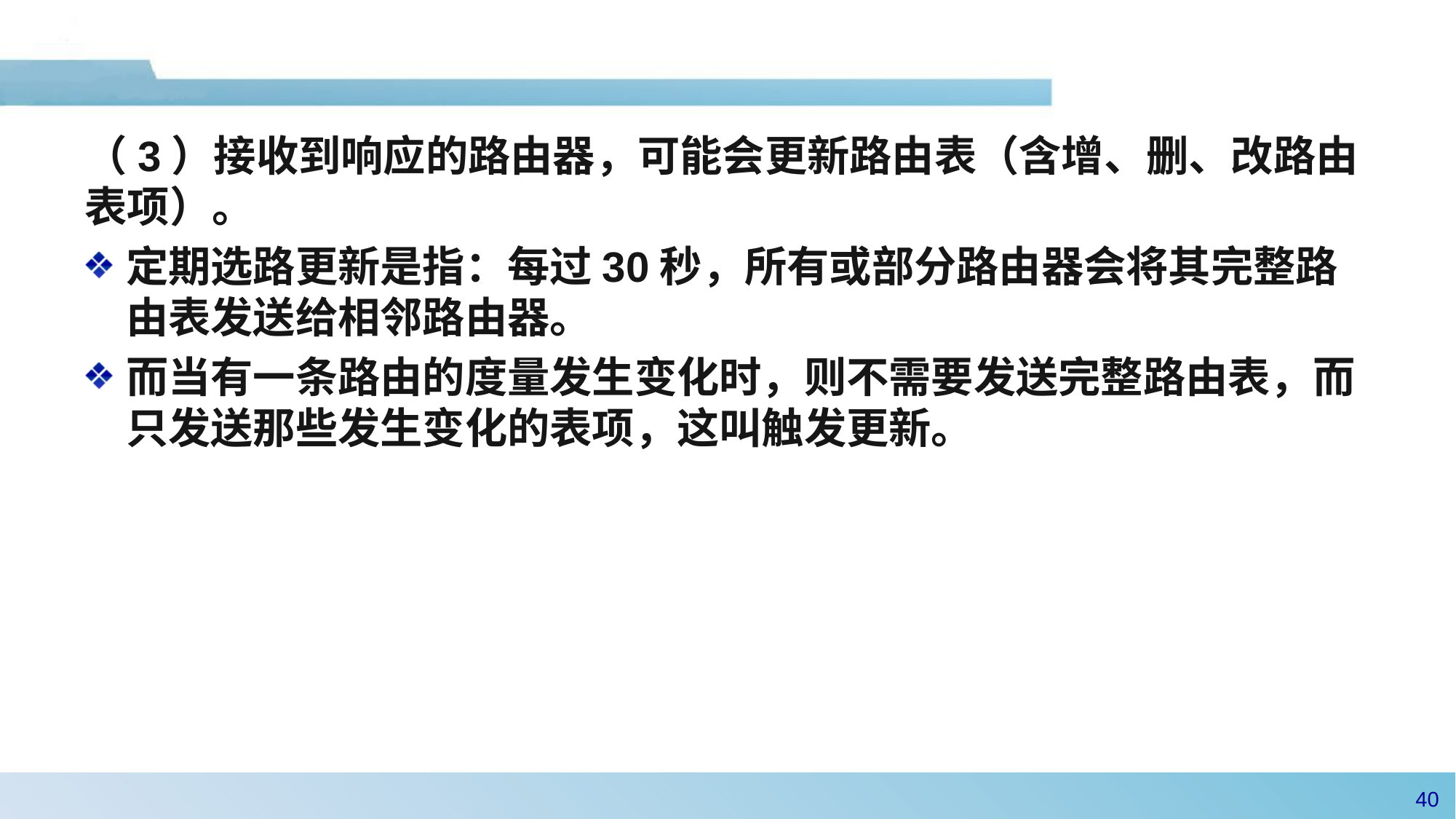

（3）接收到响应的路由器，可能会更新路由表（含增、删、改路由表项）。
定期选路更新是指：每过30秒，所有或部分路由器会将其完整路由表发送给相邻路由器。
而当有一条路由的度量发生变化时，则不需要发送完整路由表，而只发送那些发生变化的表项，这叫触发更新。
40